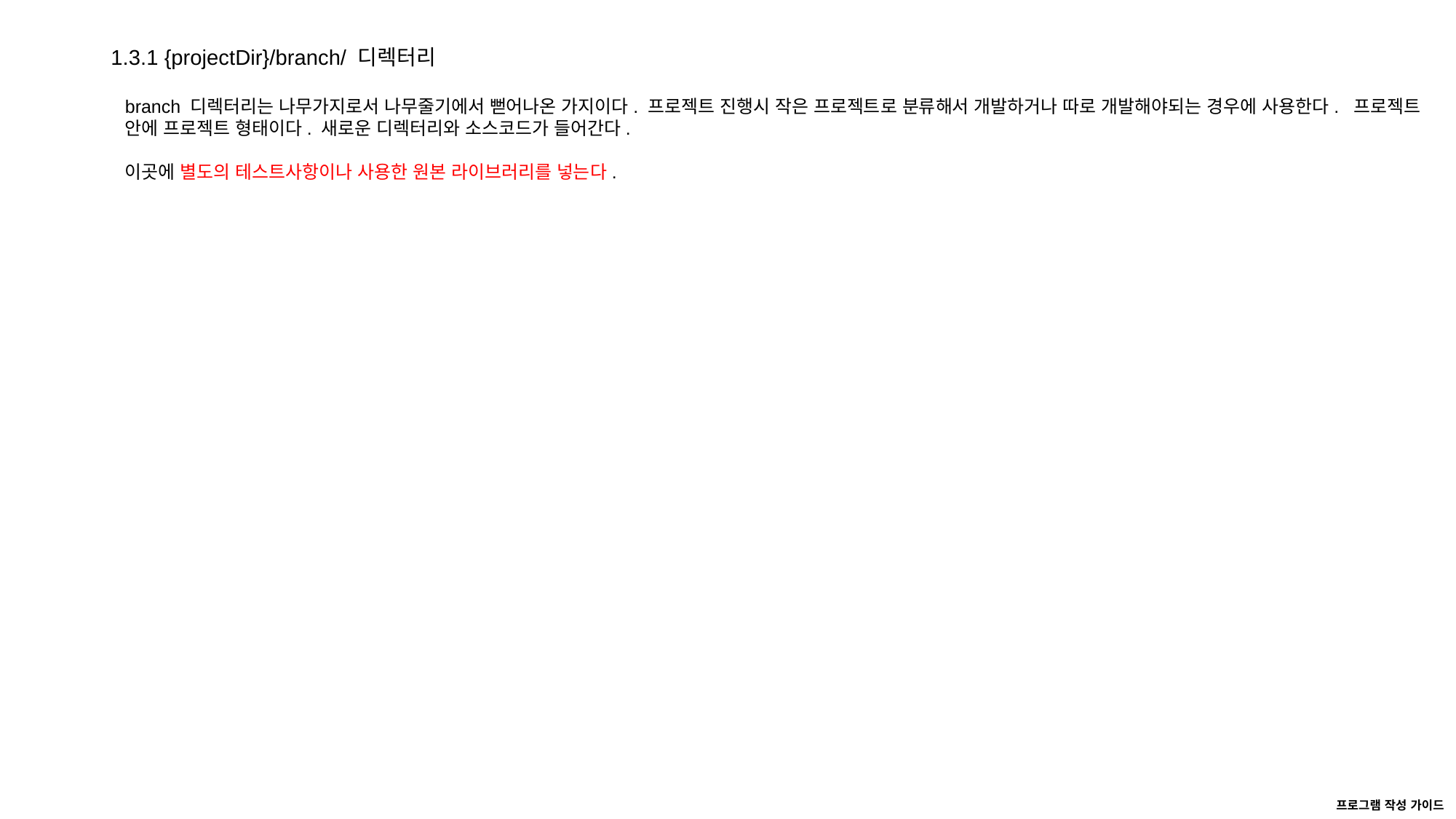

# 1.3.1 {projectDir}/branch/ 디렉터리
branch 디렉터리는 나무가지로서 나무줄기에서 뻗어나온 가지이다. 프로젝트 진행시 작은 프로젝트로 분류해서 개발하거나 따로 개발해야되는 경우에 사용한다.  프로젝트 안에 프로젝트 형태이다. 새로운 디렉터리와 소스코드가 들어간다.

이곳에 별도의 테스트사항이나 사용한 원본 라이브러리를 넣는다.